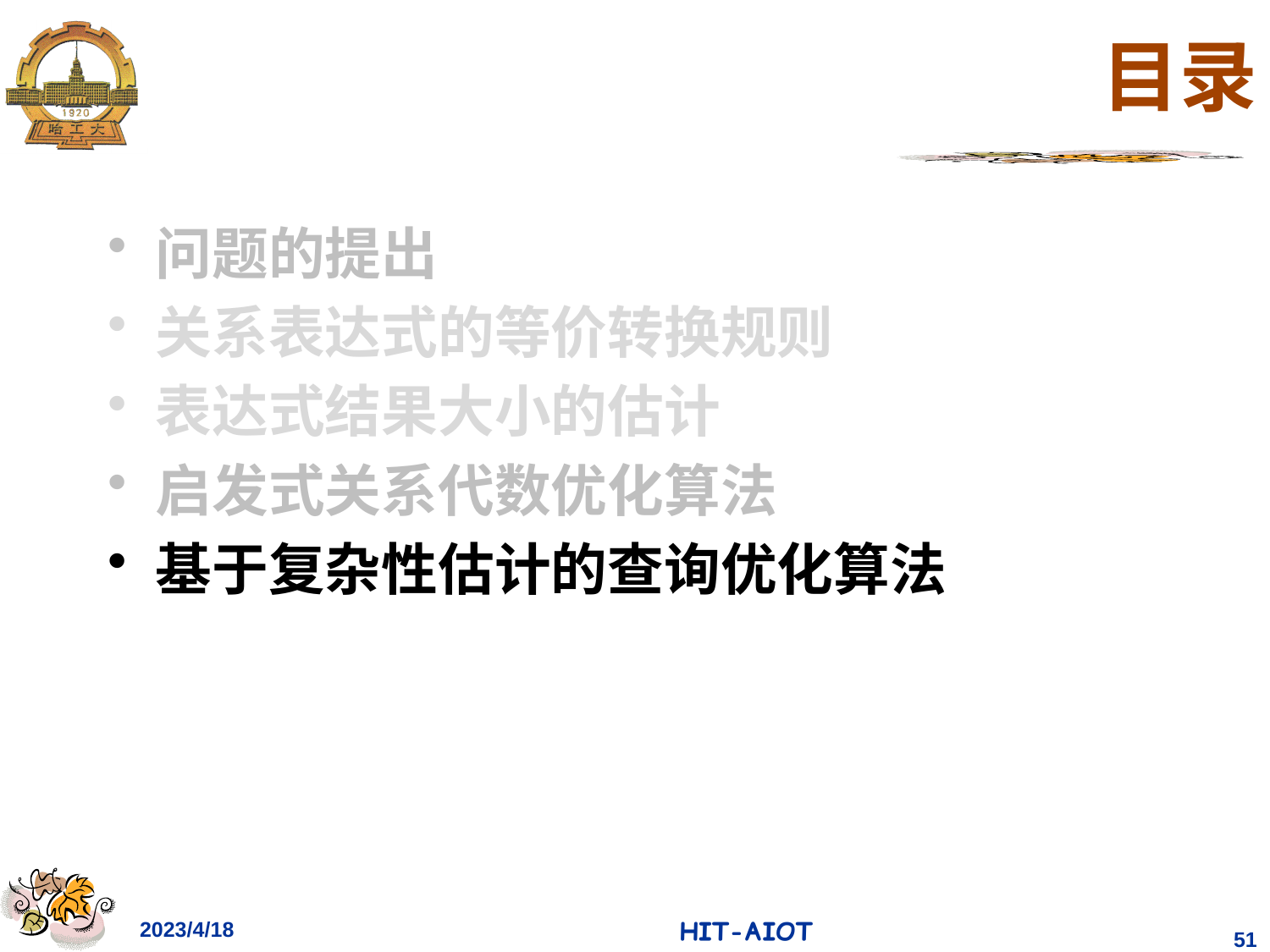

# 目录
问题的提出
关系表达式的等价转换规则
表达式结果大小的估计
启发式关系代数优化算法
基于复杂性估计的查询优化算法
2023/4/18
HIT-AIOT
51